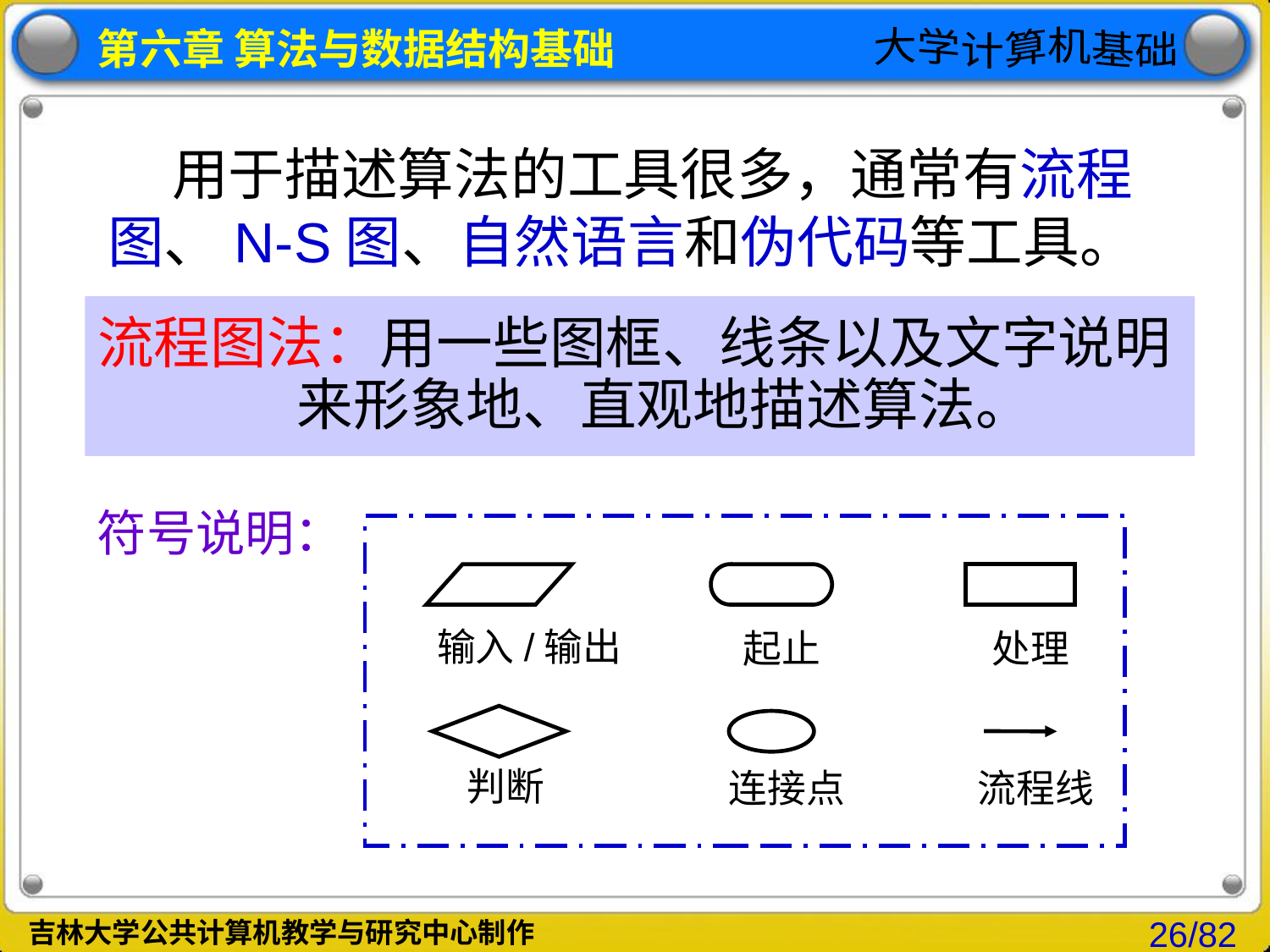

# 用于描述算法的工具很多，通常有流程图、N-S图、自然语言和伪代码等工具。
流程图法：用一些图框、线条以及文字说明
            来形象地、直观地描述算法。
符号说明：

输入/输出
起止
处理

判断
连接点
流程线
26/82